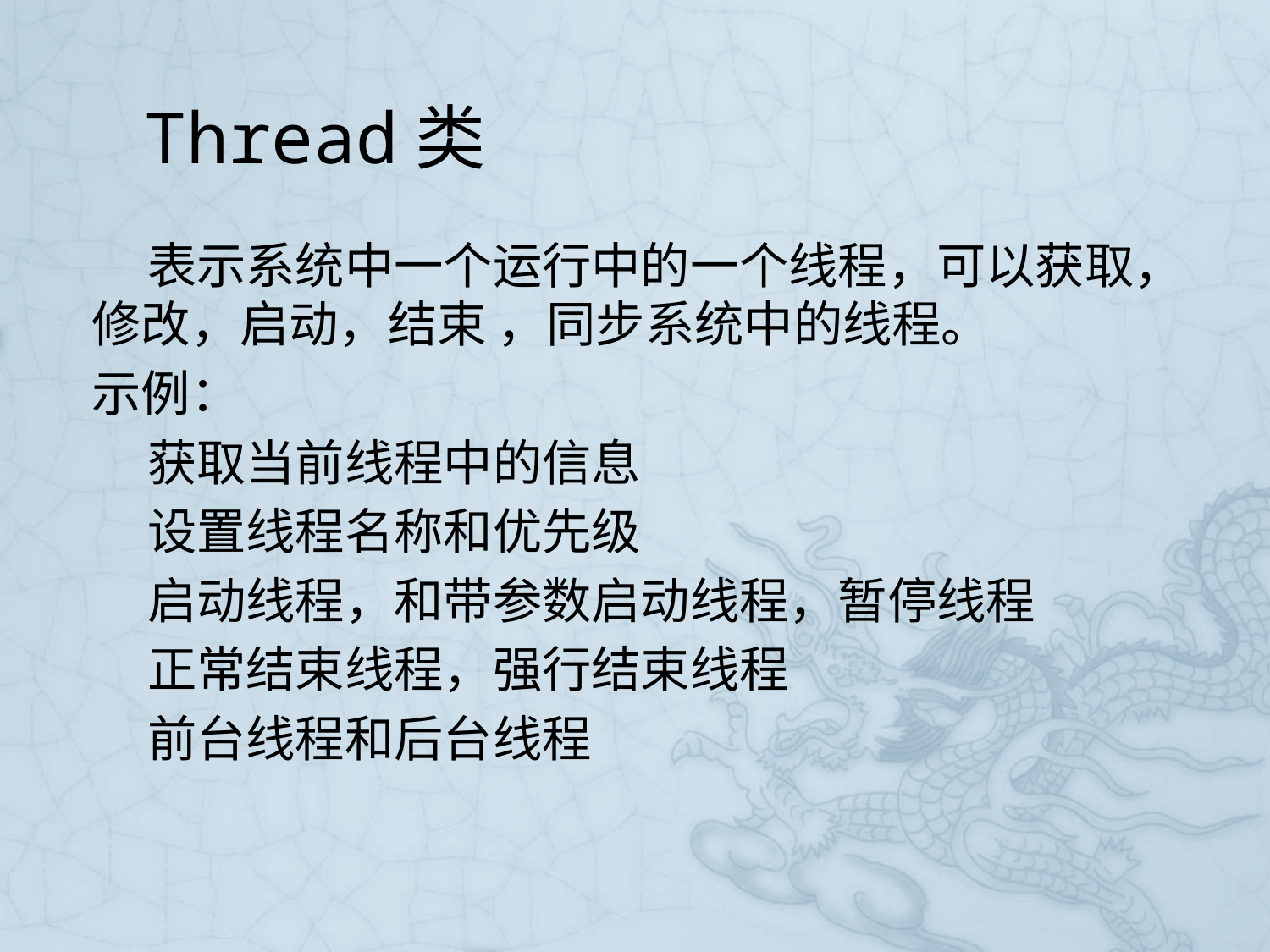

# Thread类
    表示系统中一个运行中的一个线程，可以获取，修改，启动，结束 ，同步系统中的线程。
示例：
    获取当前线程中的信息
    设置线程名称和优先级
    启动线程，和带参数启动线程，暂停线程
    正常结束线程，强行结束线程
    前台线程和后台线程